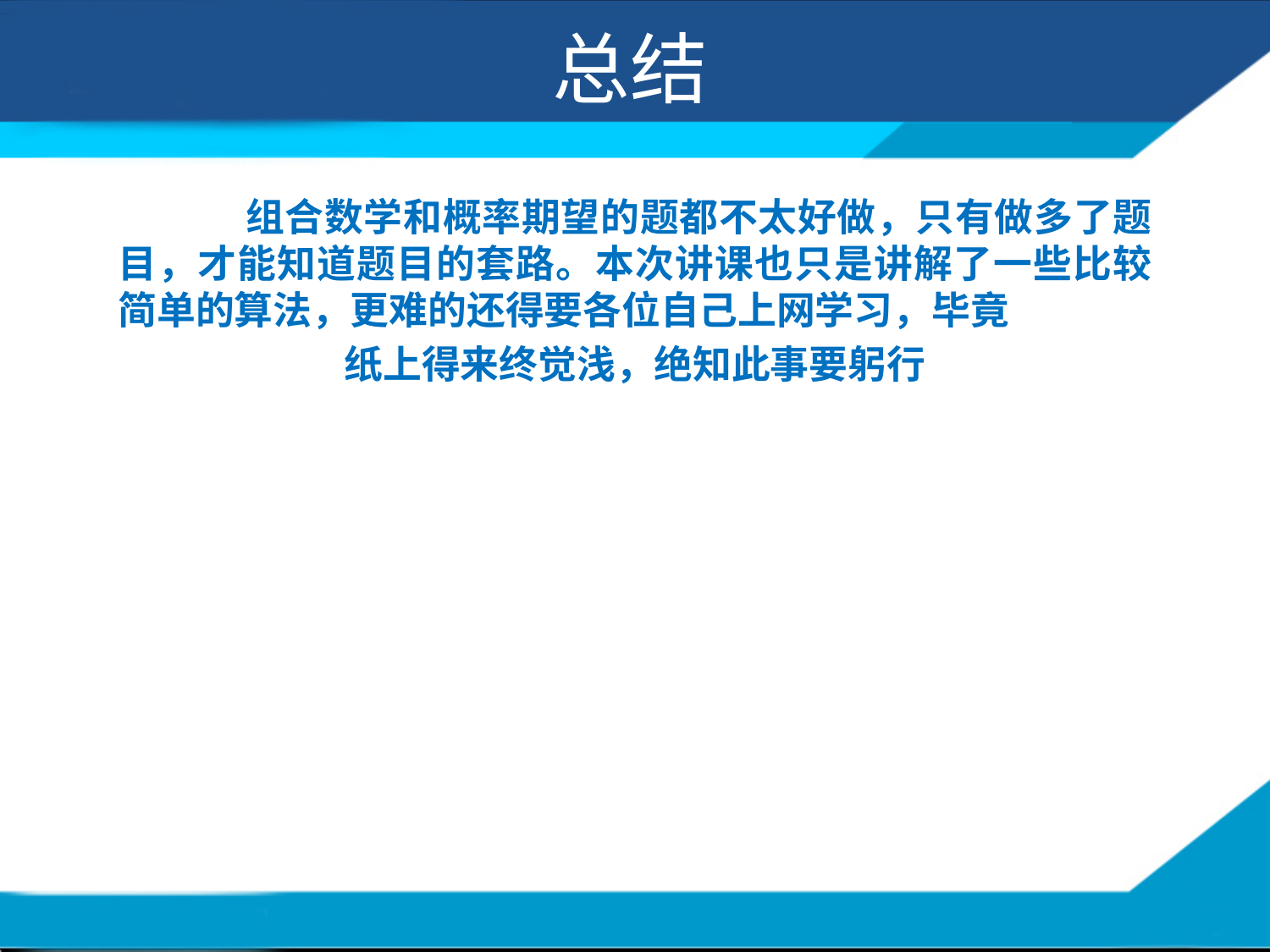

总结
	组合数学和概率期望的题都不太好做，只有做多了题目，才能知道题目的套路。本次讲课也只是讲解了一些比较简单的算法，更难的还得要各位自己上网学习，毕竟
纸上得来终觉浅，绝知此事要躬行